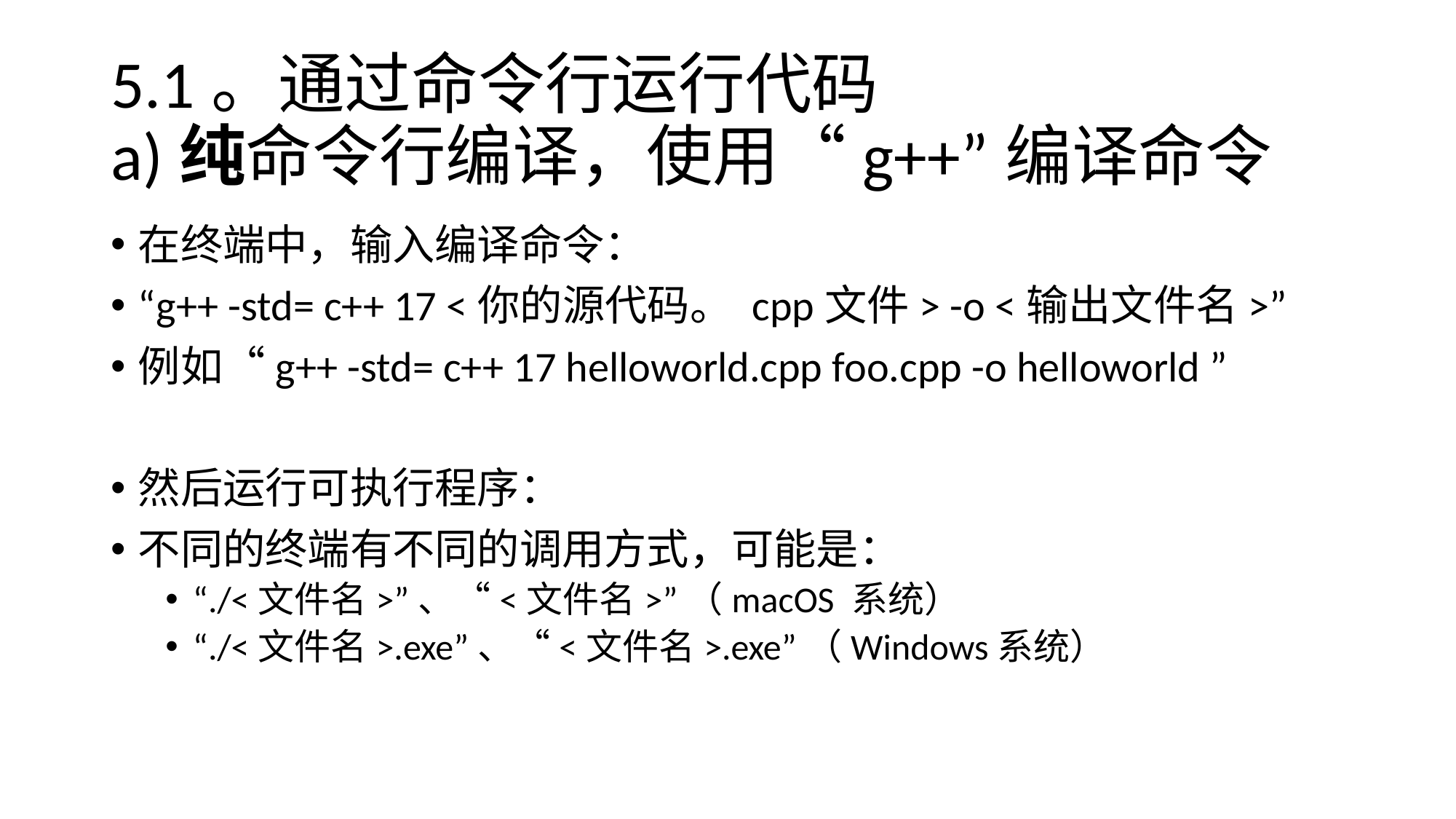

# 5.1。通过命令行运行代码 a)纯命令行编译，使用“g++”编译命令
在终端中，输入编译命令：
“g++ -std= c++ 17 <你的源代码。 cpp文件> -o <输出文件名>”
例如“g++ -std= c++ 17 helloworld.cpp foo.cpp -o helloworld ”

然后运行可执行程序：
不同的终端有不同的调用方式，可能是：
“./<文件名>”、“<文件名>”（macOS 系统）
“./<文件名>.exe”、“<文件名>.exe”（Windows系统）